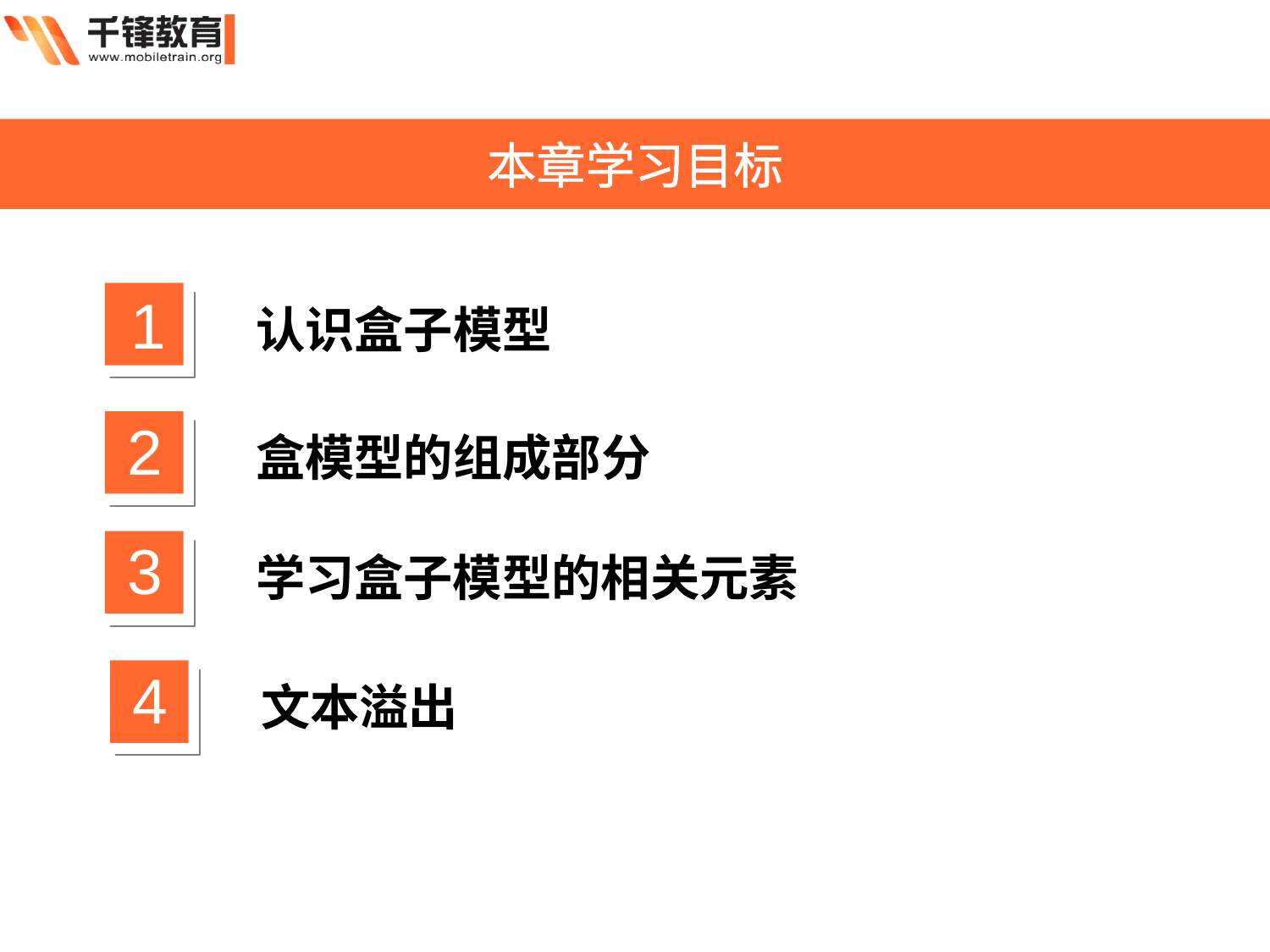

本章学习目标

1

认识盒子模型

2

盒模型的组成部分

3

学习盒子模型的相关元素

4

文本溢出